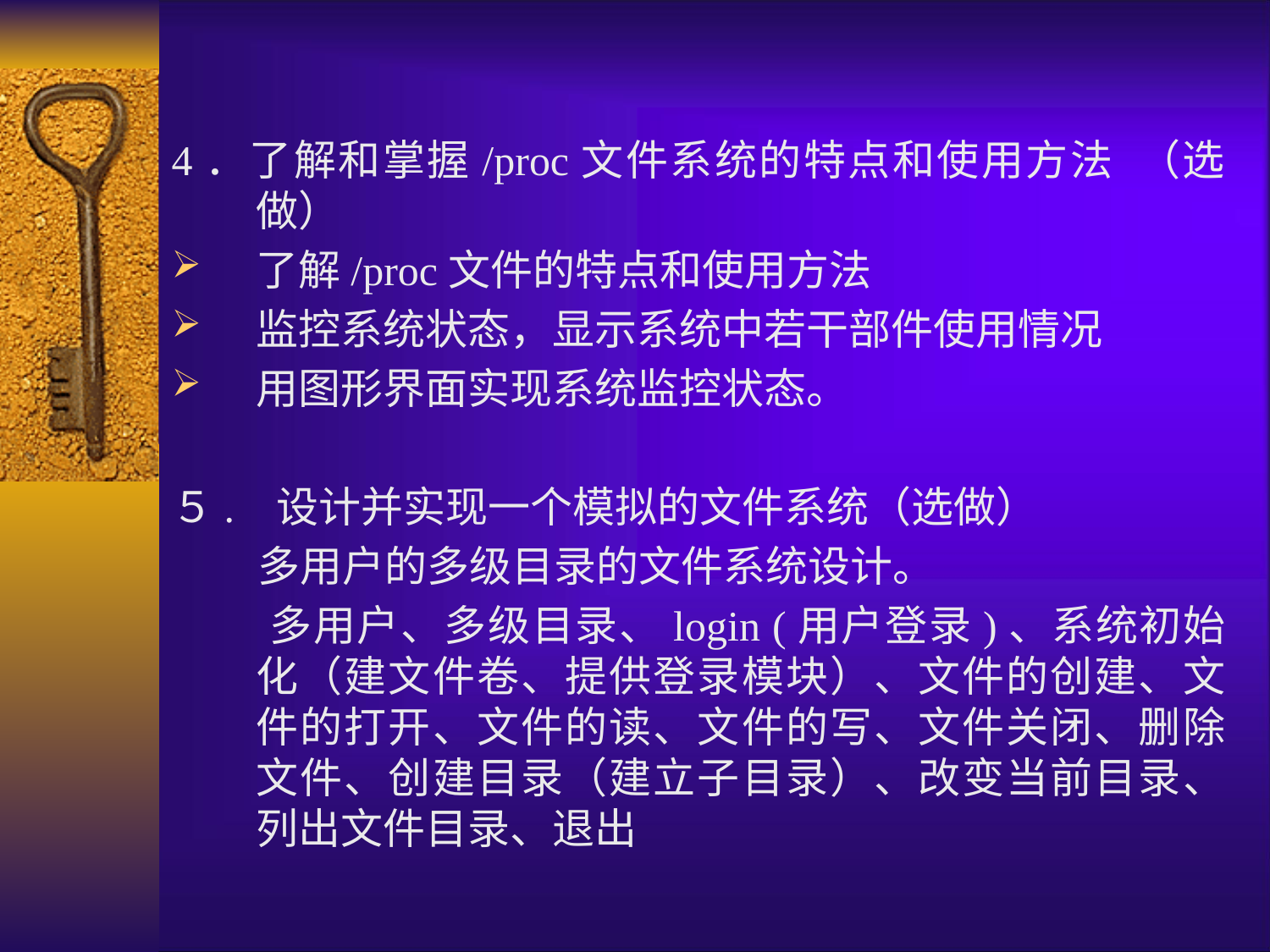

4．了解和掌握/proc文件系统的特点和使用方法  （选做）
了解/proc文件的特点和使用方法
监控系统状态，显示系统中若干部件使用情况
用图形界面实现系统监控状态。

５.   设计并实现一个模拟的文件系统（选做）
        多用户的多级目录的文件系统设计。
        多用户、多级目录、login (用户登录)、系统初始化（建文件卷、提供登录模块）、文件的创建、文件的打开、文件的读、文件的写、文件关闭、删除文件、创建目录（建立子目录）、改变当前目录、列出文件目录、退出